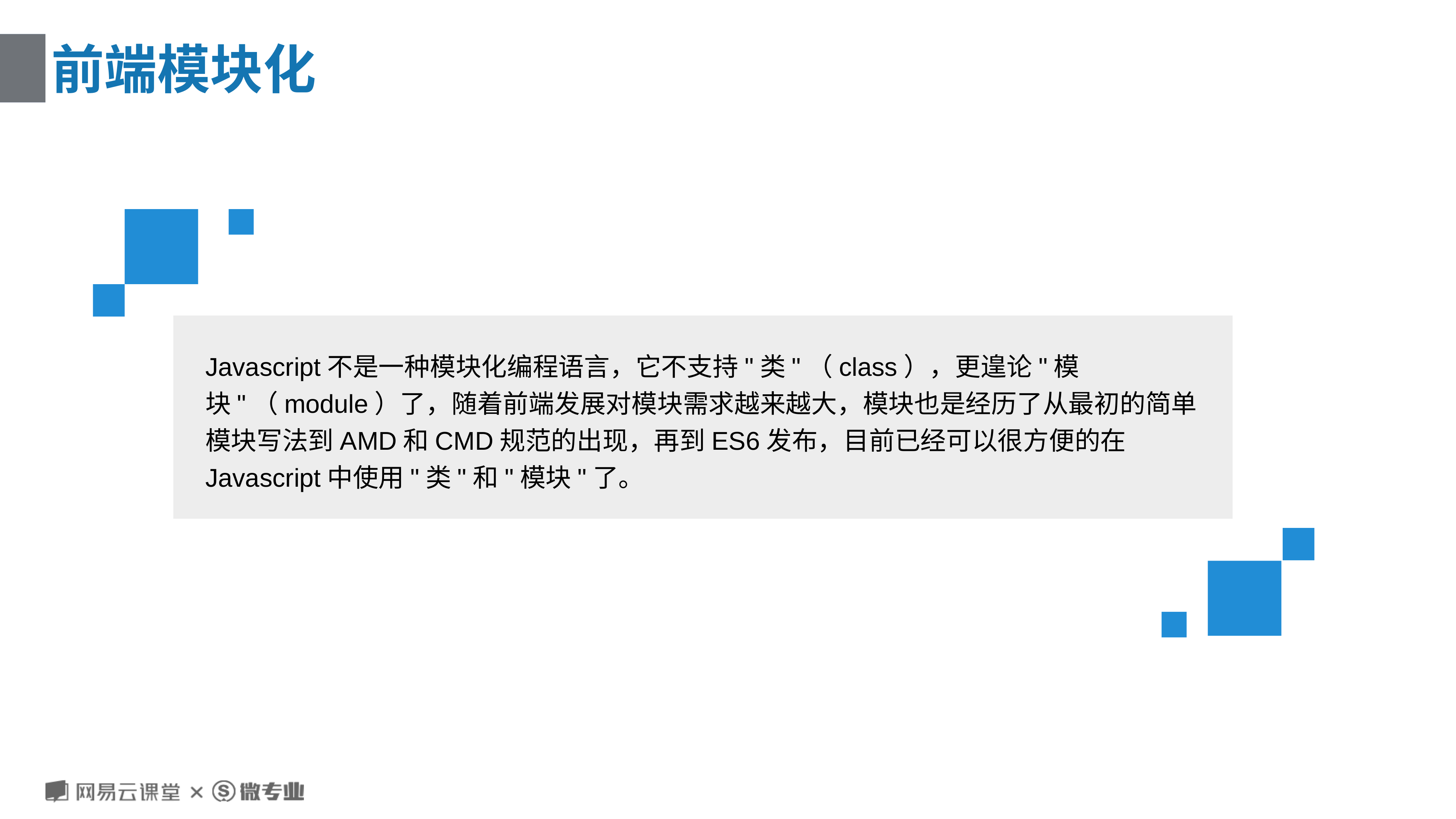

# 前端模块化

Javascript不是一种模块化编程语言，它不支持"类"（class），更遑论"模块"（module）了，随着前端发展对模块需求越来越大，模块也是经历了从最初的简单模块写法到AMD和CMD规范的出现，再到ES6发布，目前已经可以很方便的在Javascript中使用"类"和"模块"了。